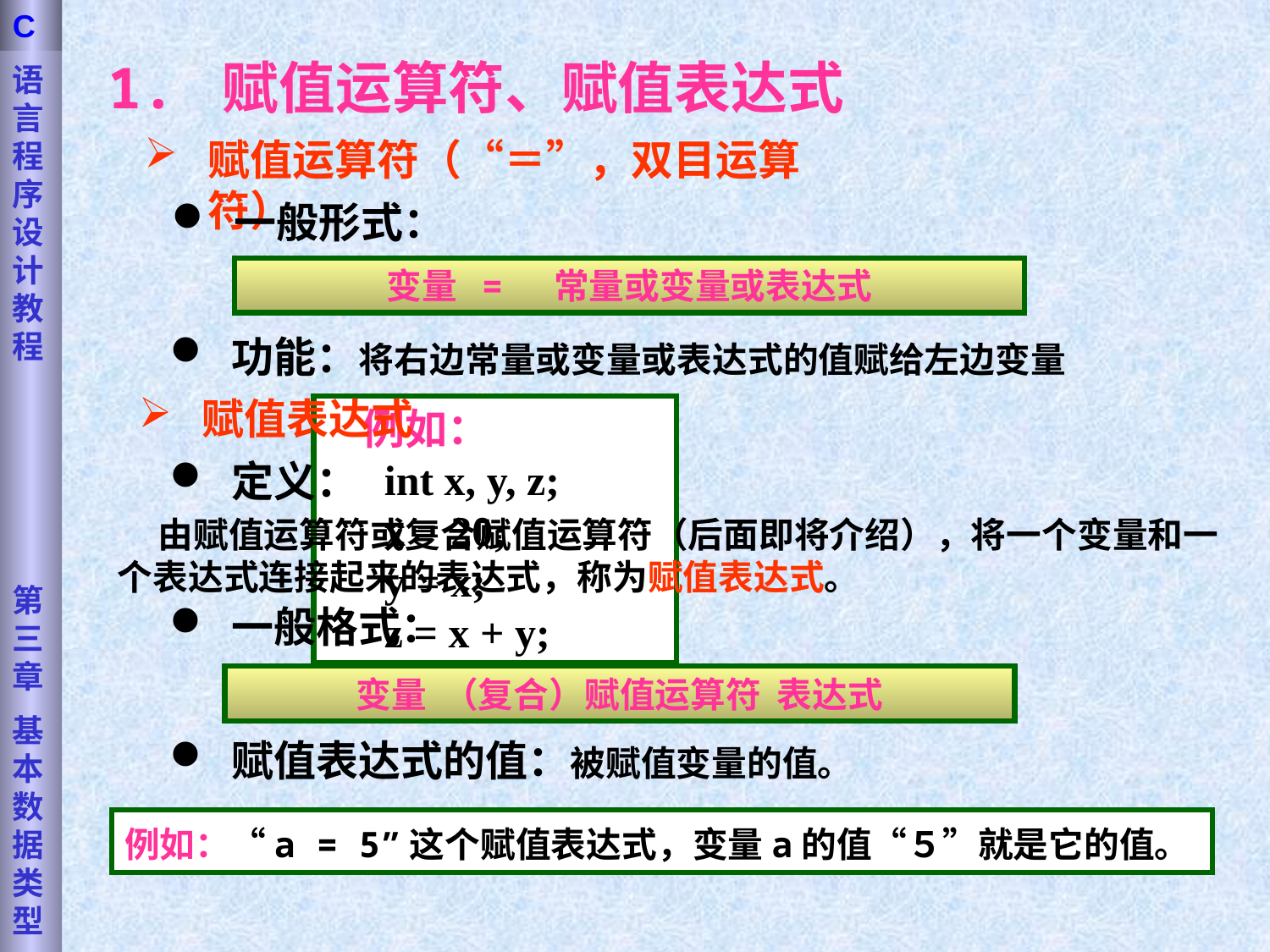

语言程序设计教程

第三章
基本数据类型
C
1. 赋值运算符、赋值表达式
赋值运算符（“＝”，双目运算符）
 一般形式：
变量  =  常量或变量或表达式
 功能：将右边常量或变量或表达式的值赋给左边变量
赋值表达式
例如：
  int x, y, z;
  x = 20;
  y = x;
  z = x + y;
 定义：
    由赋值运算符或复合赋值运算符（后面即将介绍），将一个变量和一个表达式连接起来的表达式，称为赋值表达式。
 一般格式：
变量  （复合）赋值运算符  表达式
 赋值表达式的值：被赋值变量的值。
例如：“a = 5”这个赋值表达式，变量a的值“５”就是它的值。